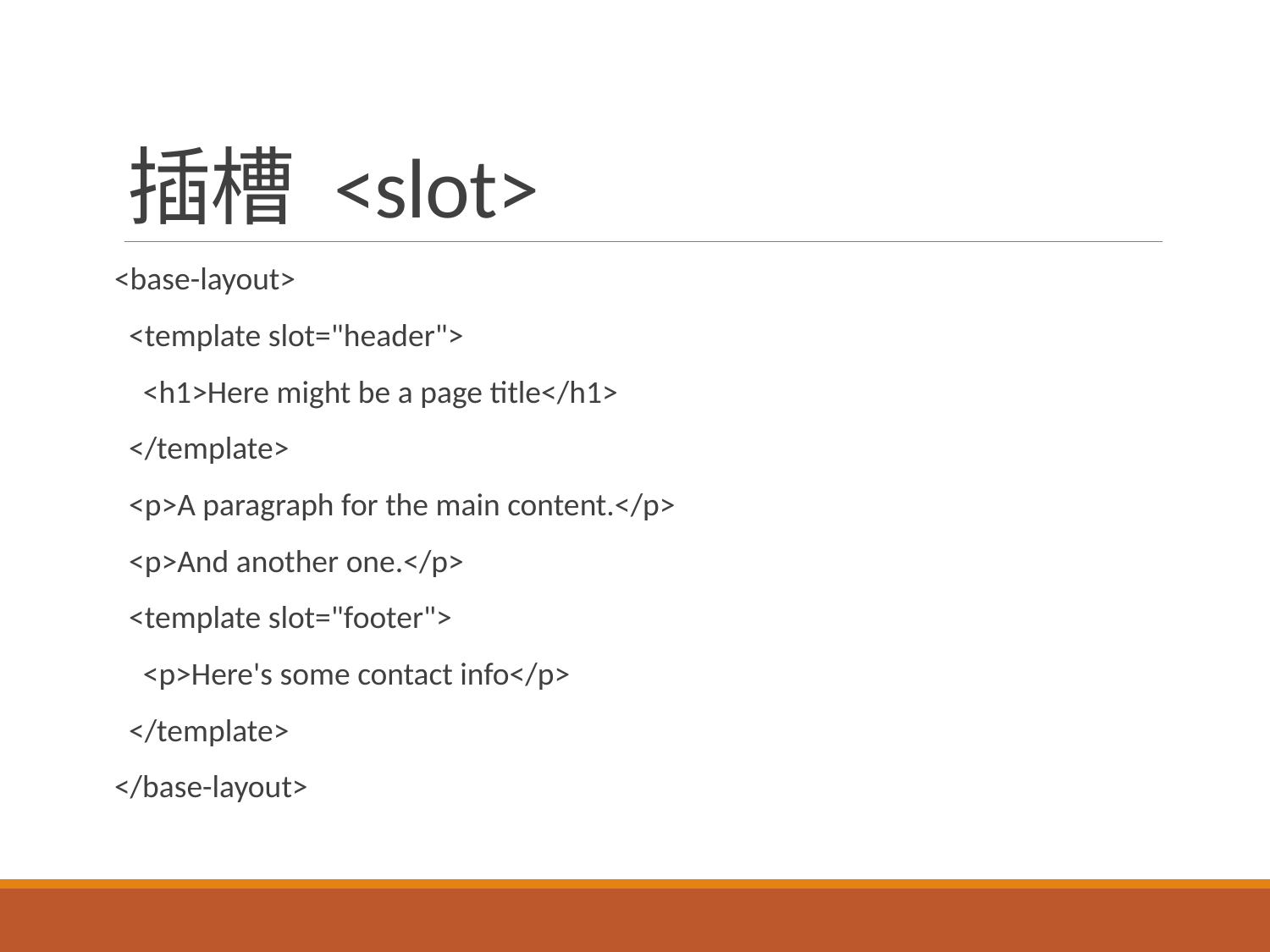

# 插槽 <slot>
<base-layout>
  <template slot="header">
    <h1>Here might be a page title</h1>
  </template>
  <p>A paragraph for the main content.</p>
  <p>And another one.</p>
  <template slot="footer">
    <p>Here's some contact info</p>
  </template>
</base-layout>